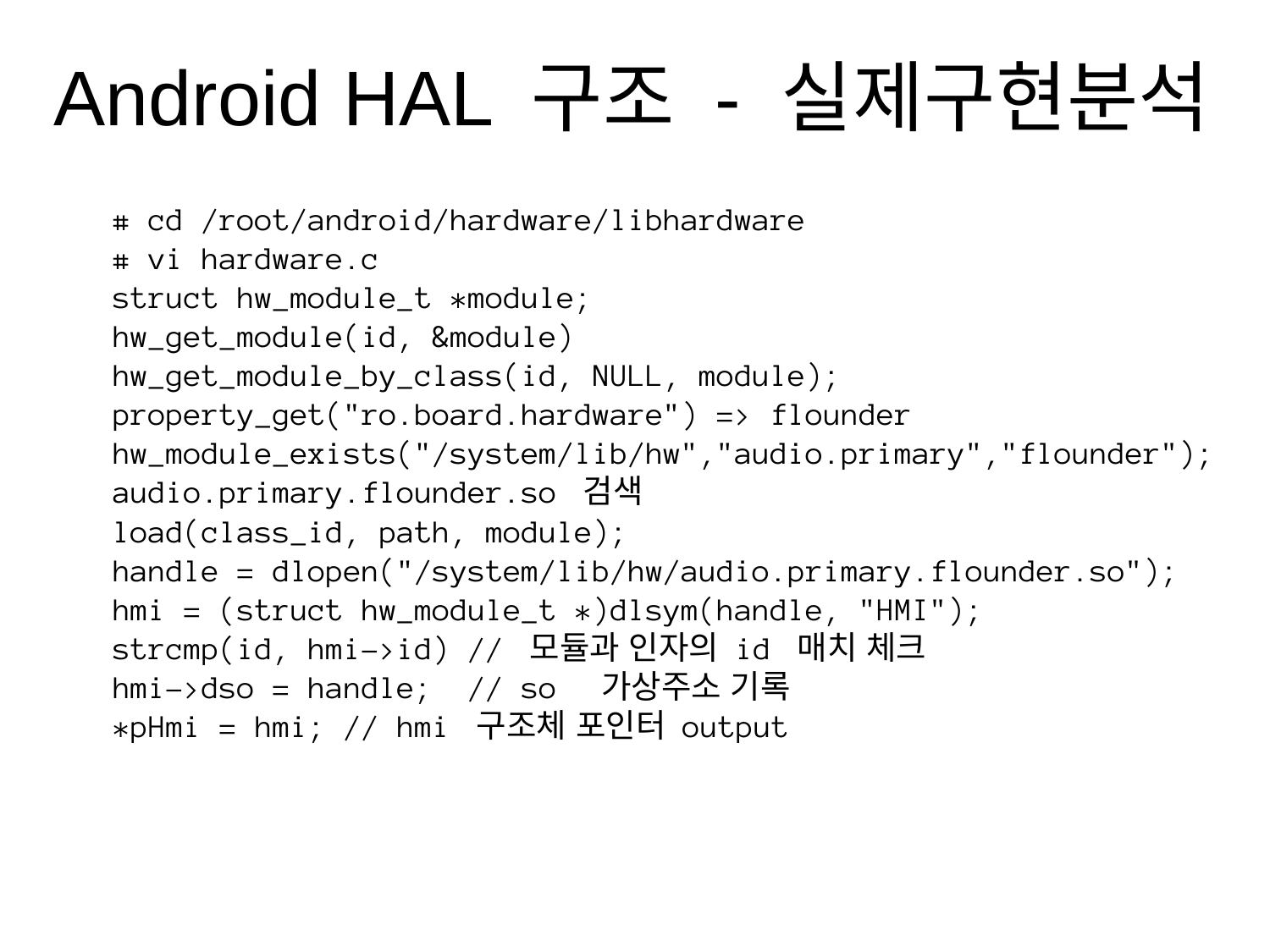

# Android HAL 구조 - 실제구현분석
# cd /root/android/hardware/libhardware
# vi hardware.c
struct hw_module_t *module;
hw_get_module(id, &module)
hw_get_module_by_class(id, NULL, module);
property_get("ro.board.hardware") => flounder
hw_module_exists("/system/lib/hw","audio.primary","flounder");
audio.primary.flounder.so 검색
load(class_id, path, module);
handle = dlopen("/system/lib/hw/audio.primary.flounder.so");
hmi = (struct hw_module_t *)dlsym(handle, "HMI");
strcmp(id, hmi->id) // 모듈과 인자의 id 매치 체크
hmi->dso = handle;  // so  가상주소 기록
*pHmi = hmi; // hmi 구조체 포인터 output